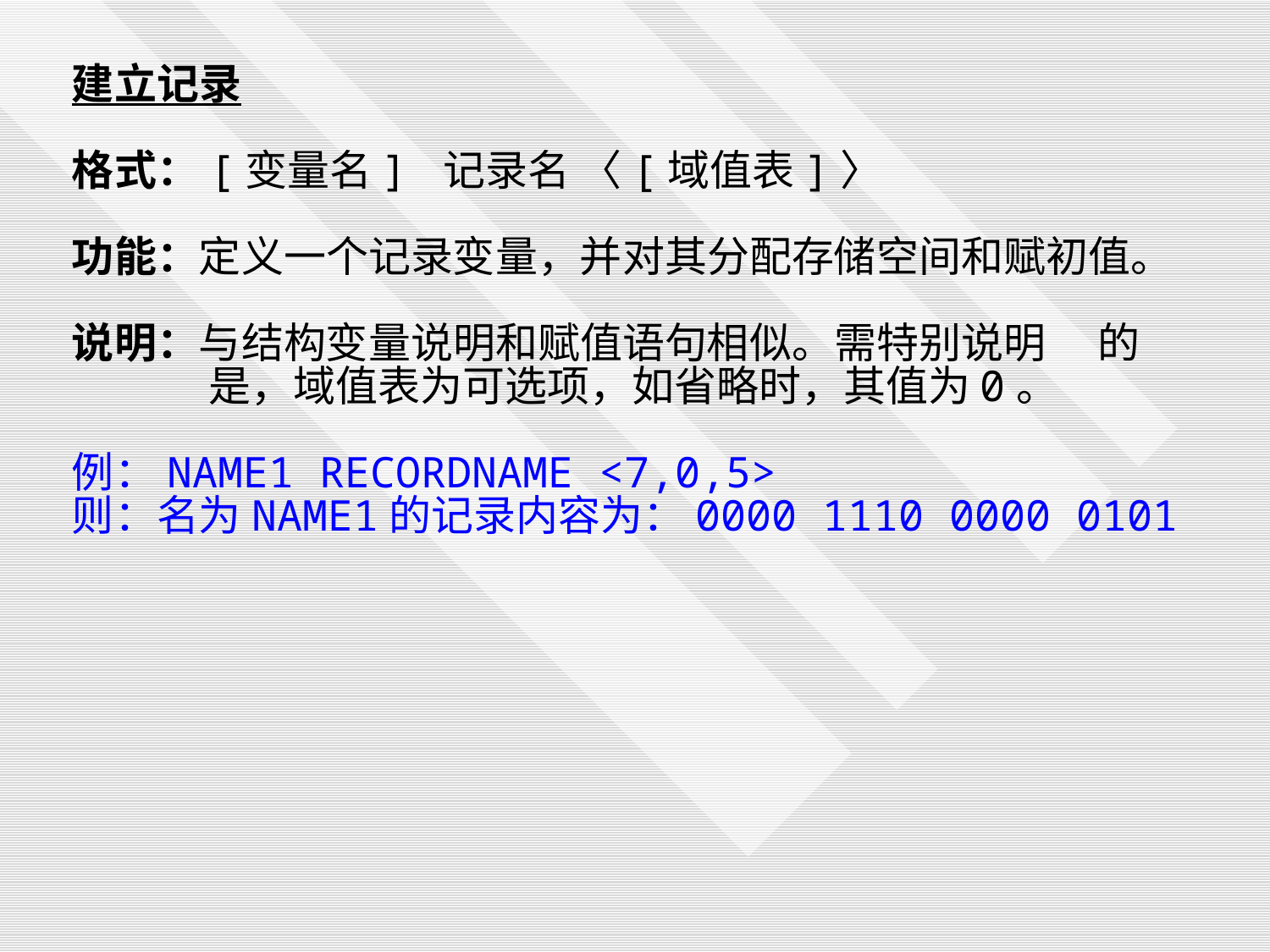

建立记录

格式：[变量名] 记录名 〈[域值表]〉

功能：定义一个记录变量，并对其分配存储空间和赋初值。

说明：与结构变量说明和赋值语句相似。需特别说明	的是，域值表为可选项，如省略时，其值为0。

例：NAME1 RECORDNAME <7,0,5>
则：名为NAME1的记录内容为：0000 1110 0000 0101